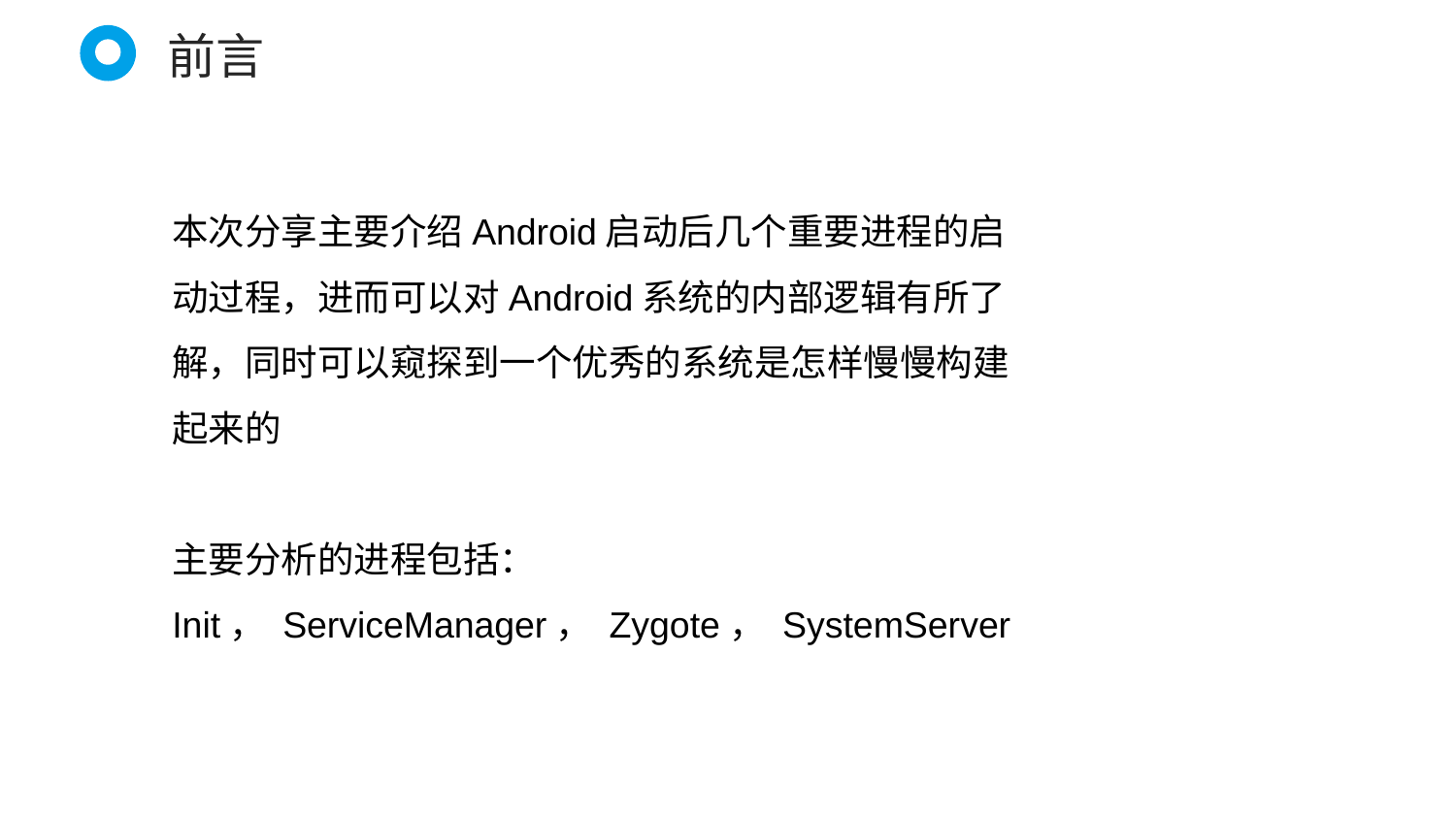

前言

本次分享主要介绍Android启动后几个重要进程的启动过程，进而可以对Android系统的内部逻辑有所了解，同时可以窥探到一个优秀的系统是怎样慢慢构建起来的

主要分析的进程包括：
Init， ServiceManager， Zygote， SystemServer